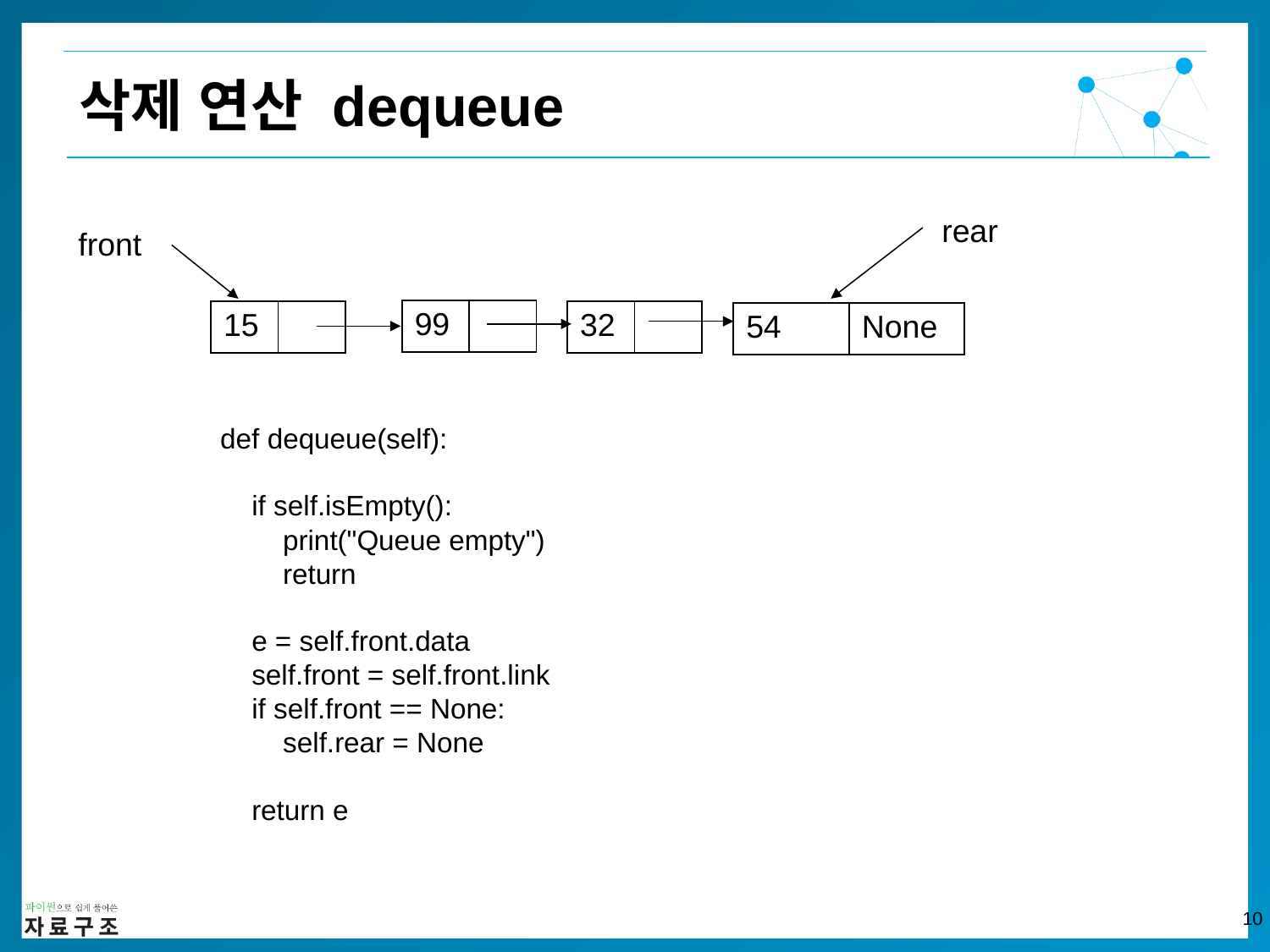

삭제 연산 dequeue
rear
front
| 99 |  |
| --- | --- |
| 15 |  |
| --- | --- |
| 32 |  |
| --- | --- |
| 54 | None |
| --- | --- |
def dequeue(self):

    if self.isEmpty():
        print("Queue empty")
        return

    e = self.front.data
    self.front = self.front.link
    if self.front == None:
        self.rear = None

    return e